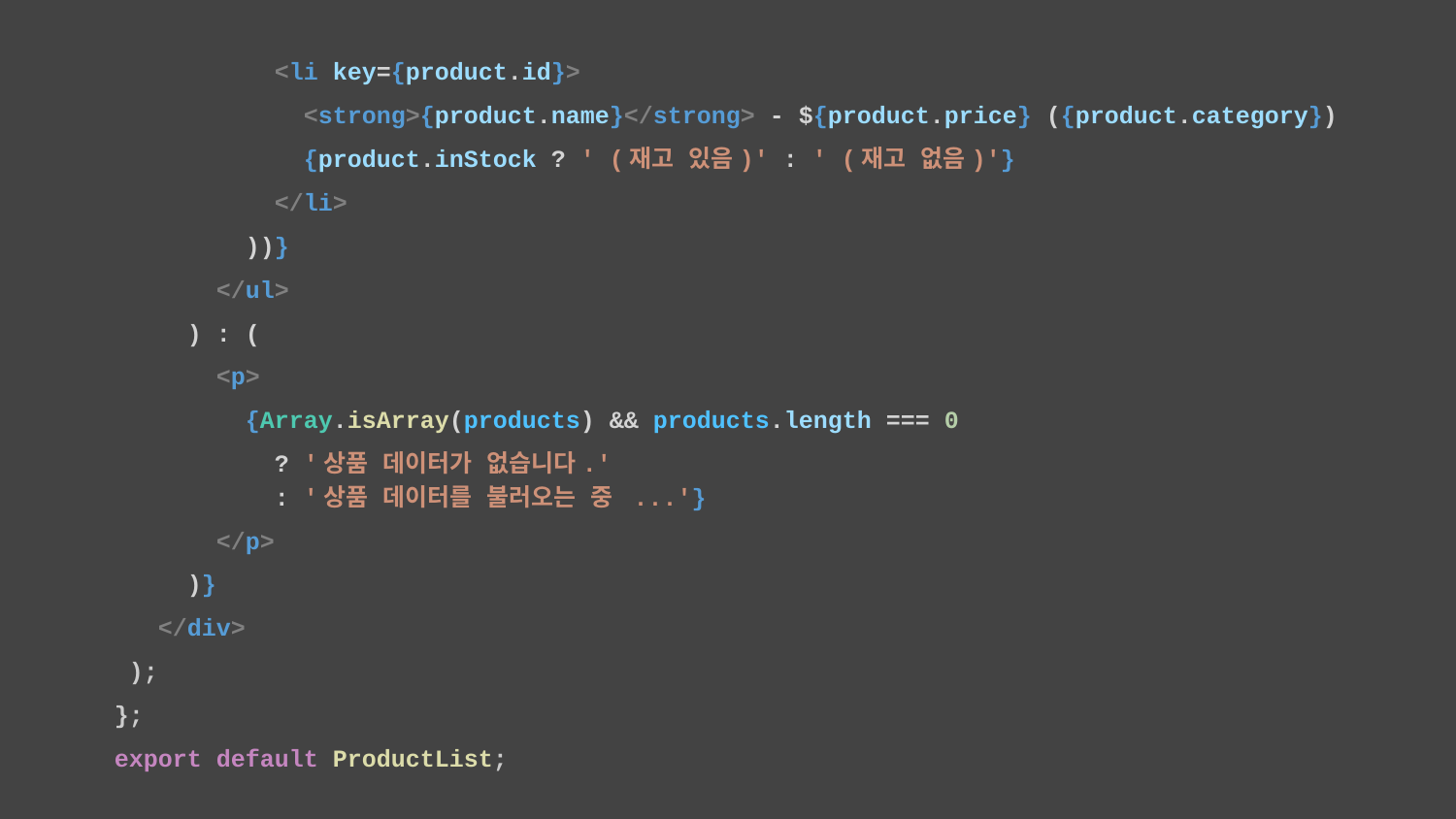

<li key={product.id}>
             <strong>{product.name}</strong> - ${product.price} ({product.category})
             {product.inStock ? ' (재고 있음)' : ' (재고 없음)'}
           </li>
         ))}
       </ul>
     ) : (
       <p>
         {Array.isArray(products) && products.length === 0
           ? '상품 데이터가 없습니다.'
           : '상품 데이터를 불러오는 중 ...'}
       </p>
     )}
   </div>
 );
};
export default ProductList;